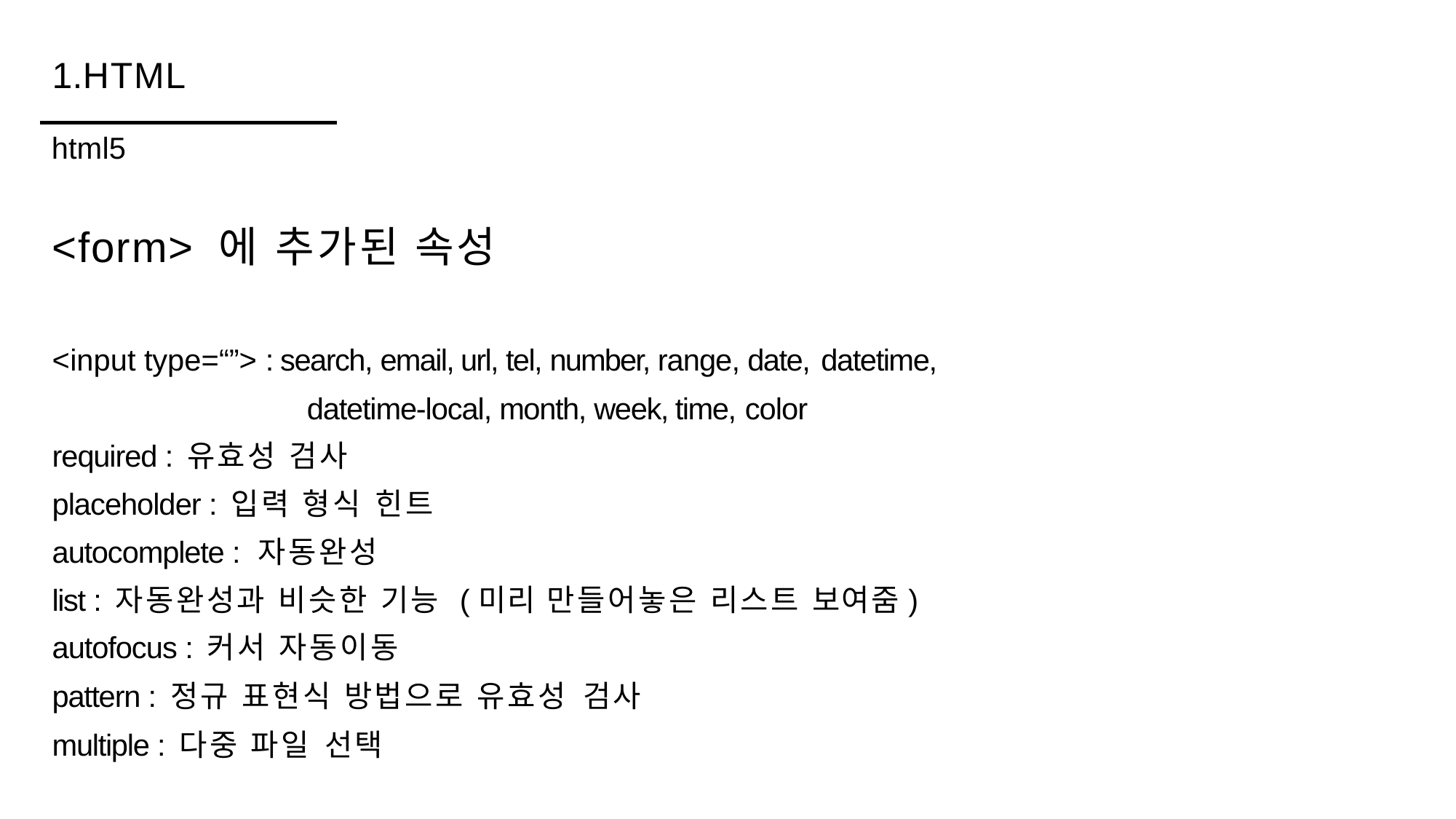

# 1.HTML

html5

<form> 에 추가된 속성

<input type=“”> : search, email, url, tel, number, range, date, datetime,
datetime-local, month, week, time, color
required : 유효성 검사  placeholder : 입력 형식 힌트
autocomplete : 자동완성
list : 자동완성과 비슷한 기능 (미리 만들어놓은 리스트 보여줌)  autofocus : 커서 자동이동
pattern : 정규 표현식 방법으로 유효성 검사
multiple : 다중 파일 선택